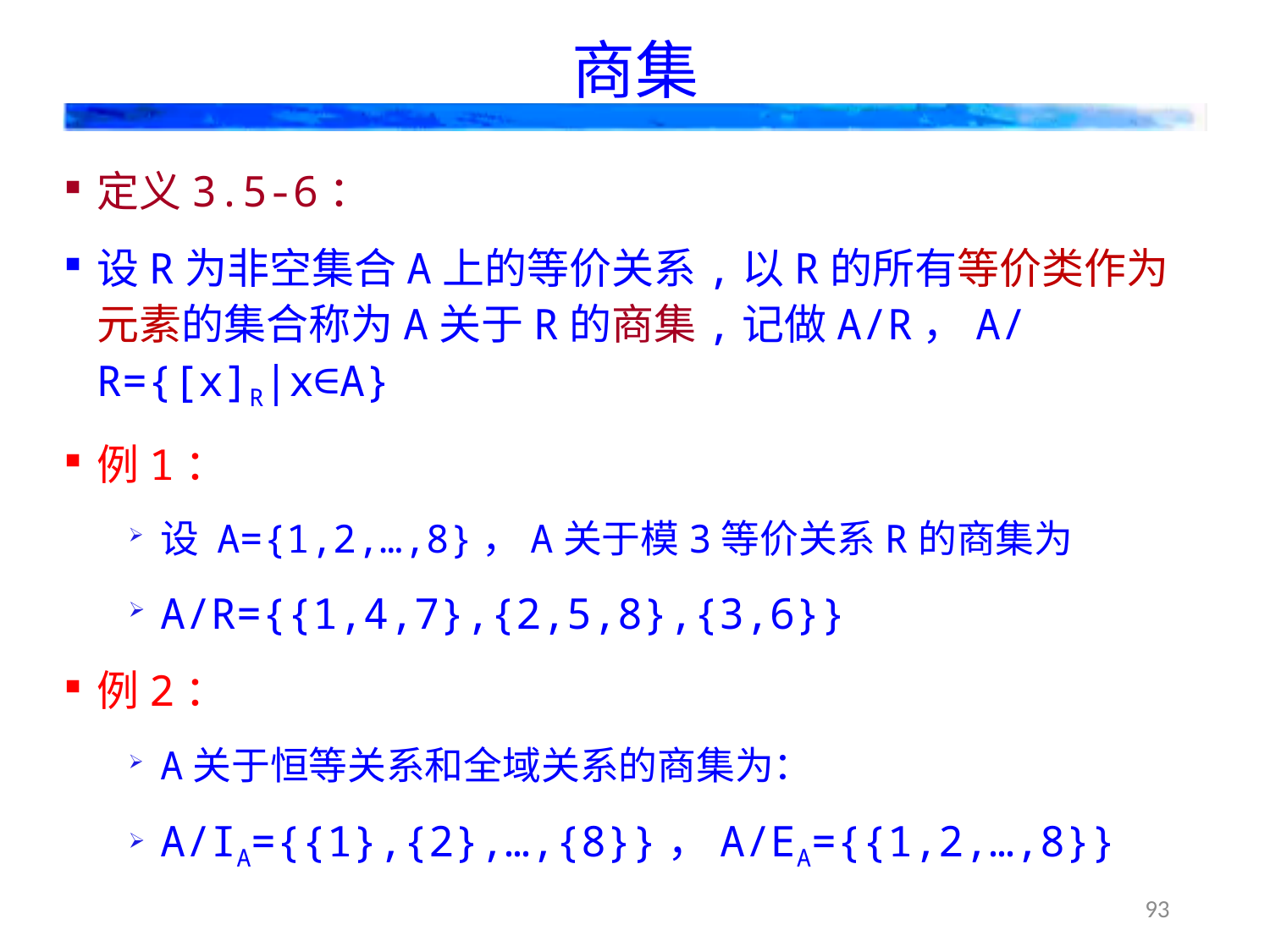

# 商集
定义3.5-6：
设R为非空集合A上的等价关系,以R的所有等价类作为元素的集合称为A关于R的商集,记做A/R，A/R={[x]R|x∈A}
例1：
设 A={1,2,…,8}，A关于模3等价关系R的商集为
A/R={{1,4,7},{2,5,8},{3,6}}
例2：
A关于恒等关系和全域关系的商集为：
A/IA={{1},{2},…,{8}}，A/EA={{1,2,…,8}}
93